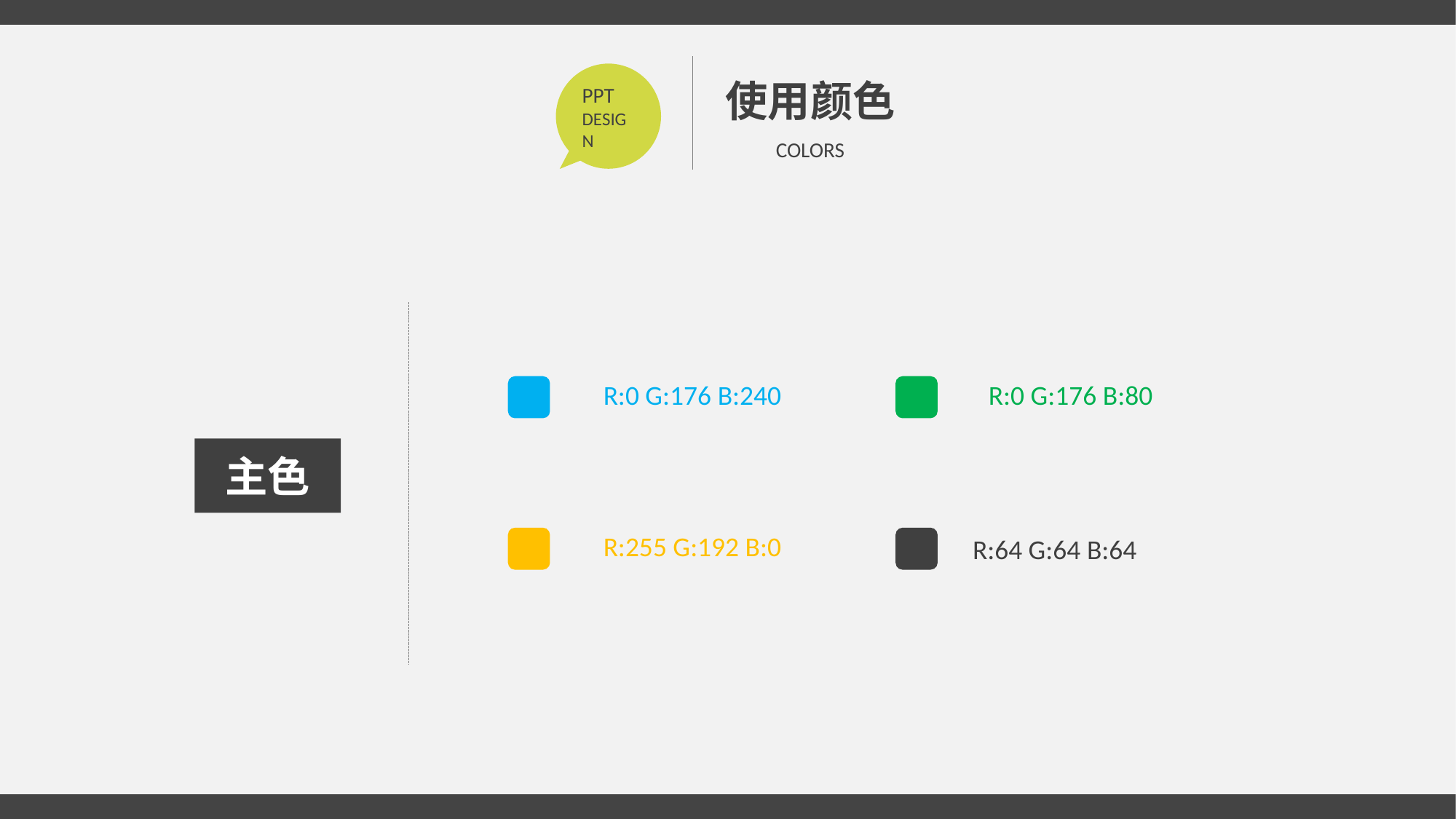

使用颜色
COLORS
PPT
DESIGN

R:0 G:176 B:240
R:0 G:176 B:80

主色
R:255 G:192 B:0
R:64 G:64 B:64